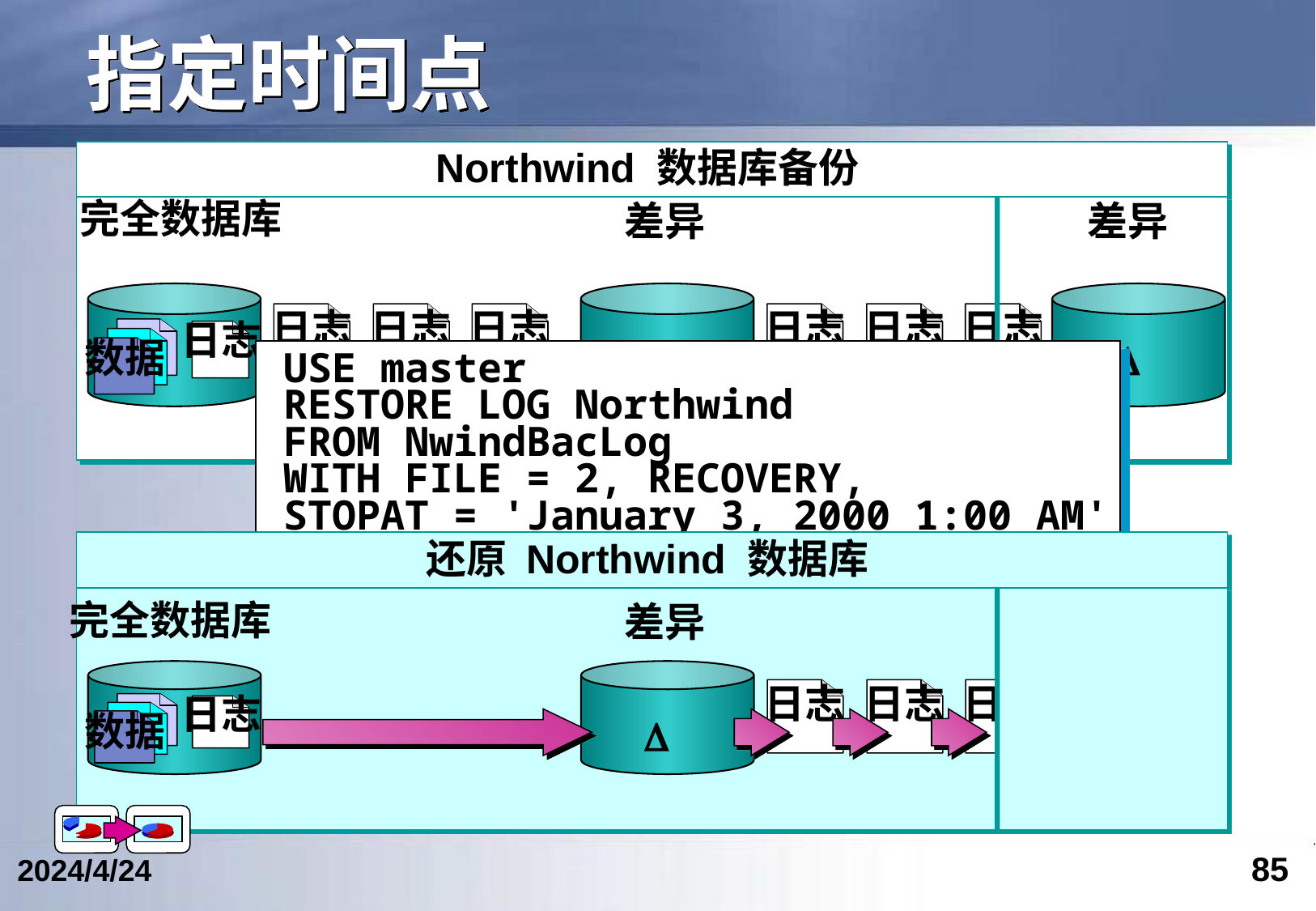

# 指定时间点
Northwind 数据库备份
完全数据库
差异
差异

日志

数据

Δ

Δ

Δ
日志

日志

日志

日志

日志

日志

Δ
数据库损坏
USE master
RESTORE LOG Northwind
FROM NwindBacLog
WITH FILE = 2, RECOVERY,
STOPAT = 'January 3, 2000 1:00 AM'
还原 Northwind 数据库

完全数据库
差异

日志

数据

Δ

日志

日志

日志

85
2024/4/24